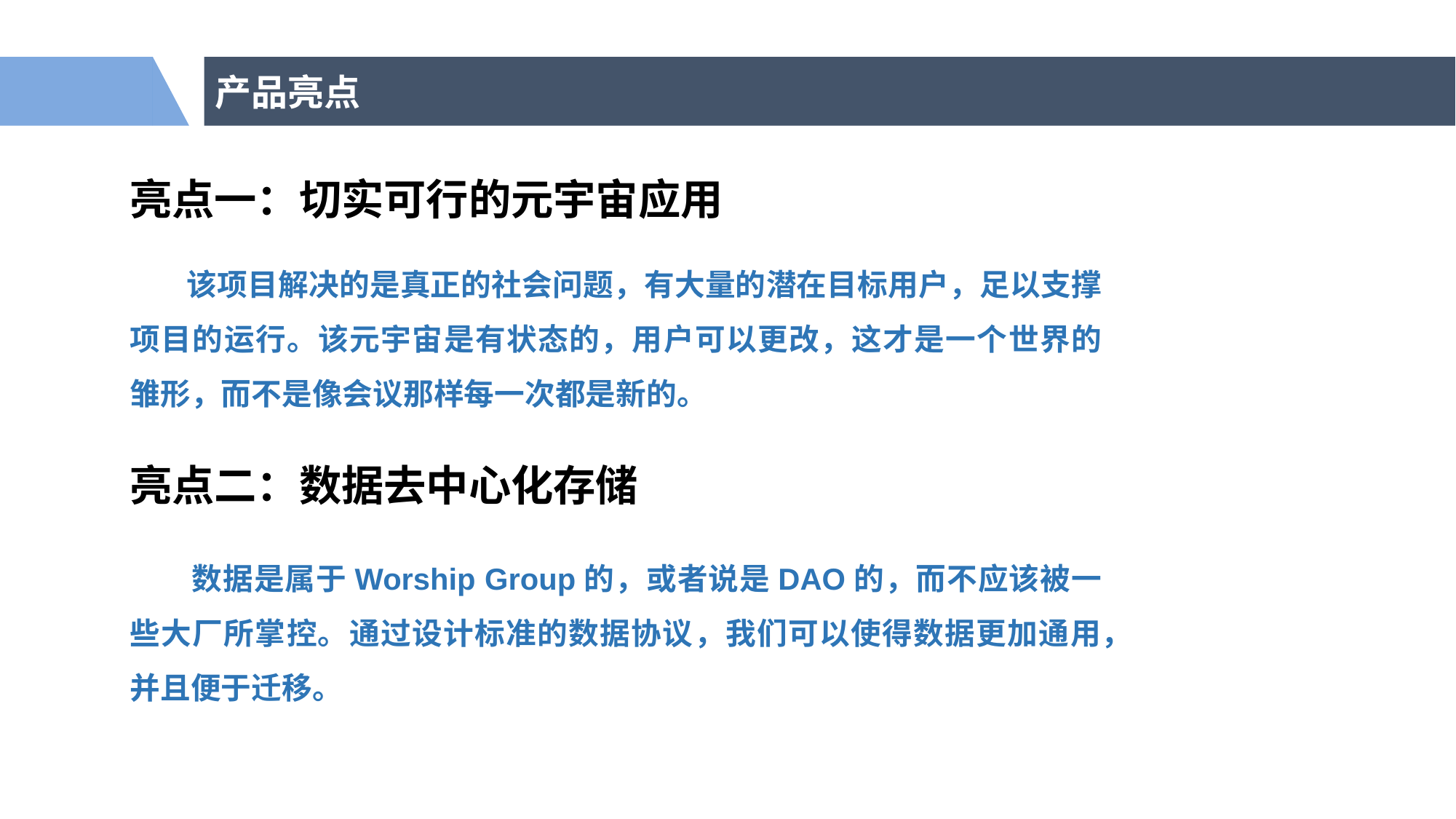

产品亮点
亮点一：切实可行的元宇宙应用
       该项目解决的是真正的社会问题，有大量的潜在目标用户，足以支撑项目的运行。该元宇宙是有状态的，用户可以更改，这才是一个世界的雏形，而不是像会议那样每一次都是新的。
亮点二：数据去中心化存储
       数据是属于Worship Group的，或者说是DAO的，而不应该被一些大厂所掌控。通过设计标准的数据协议，我们可以使得数据更加通用，并且便于迁移。